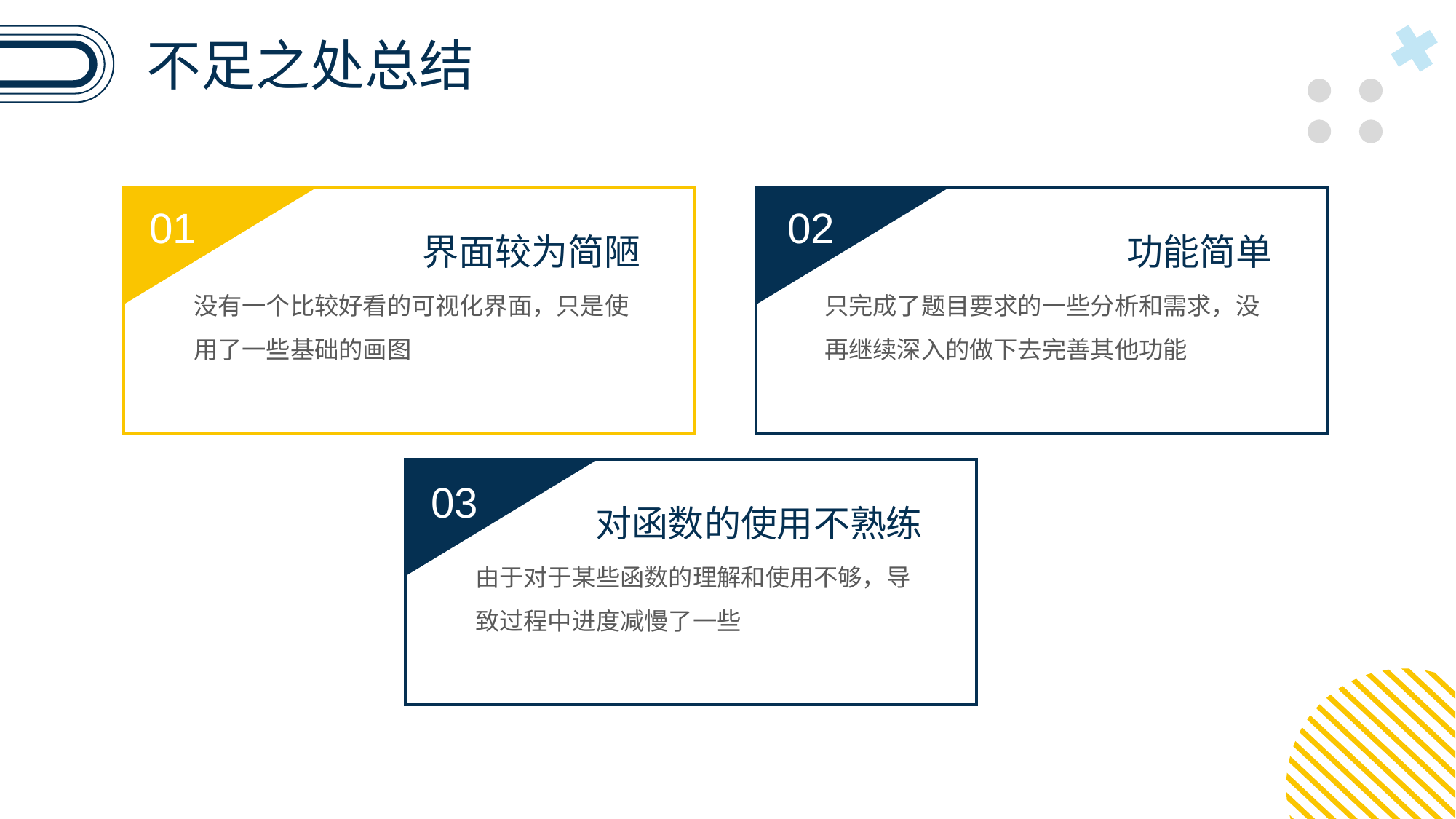

不足之处总结

01
界面较为简陋
没有一个比较好看的可视化界面，只是使用了一些基础的画图

02
功能简单
只完成了题目要求的一些分析和需求，没再继续深入的做下去完善其他功能

03
对函数的使用不熟练
由于对于某些函数的理解和使用不够，导致过程中进度减慢了一些